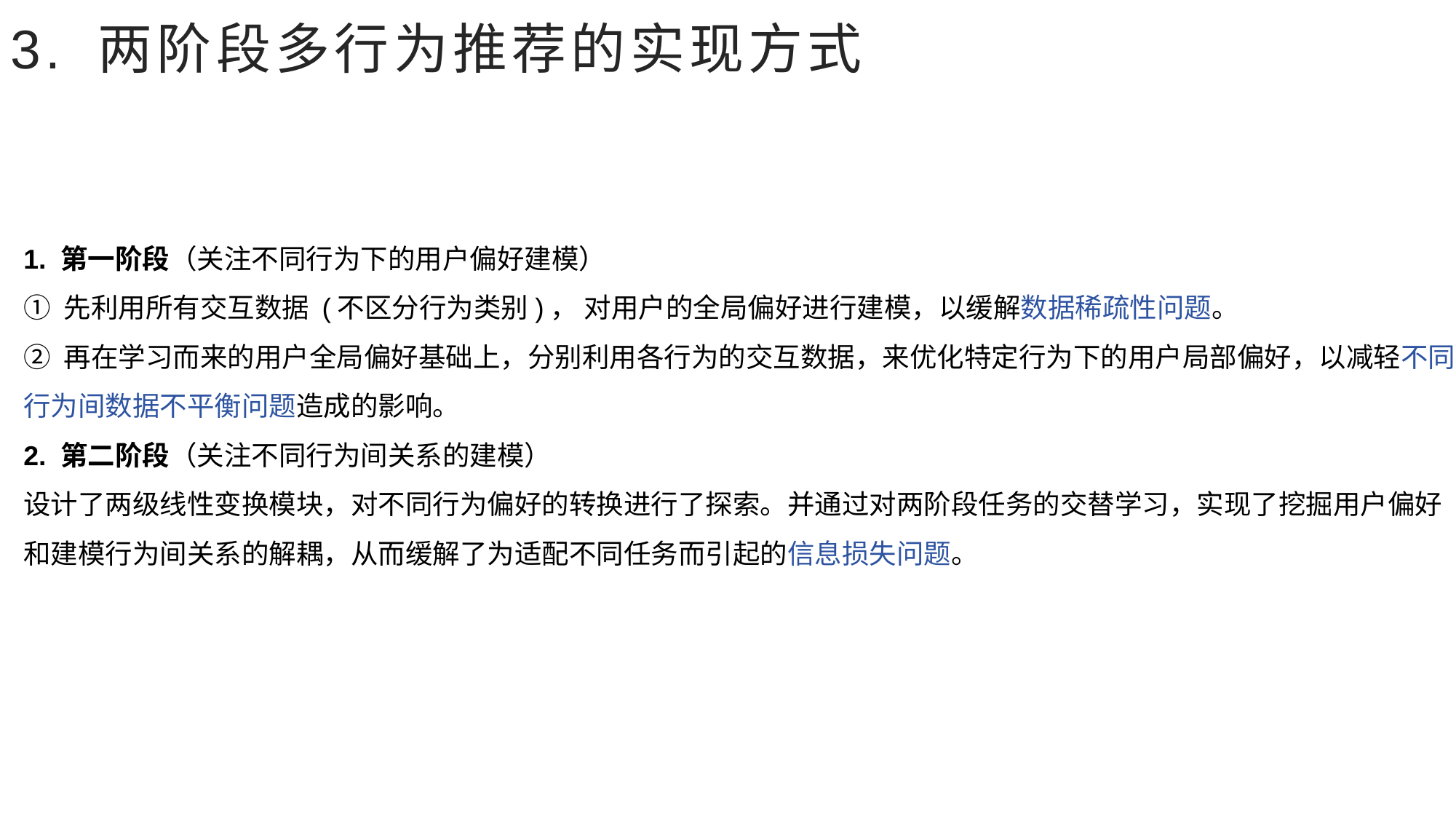

# 3. 两阶段多行为推荐的实现方式
1. 第一阶段（关注不同行为下的用户偏好建模）
① 先利用所有交互数据 (不区分行为类别)， 对用户的全局偏好进行建模，以缓解数据稀疏性问题。
② 再在学习而来的用户全局偏好基础上，分别利用各行为的交互数据，来优化特定行为下的用户局部偏好，以减轻不同行为间数据不平衡问题造成的影响。
2. 第二阶段（关注不同行为间关系的建模）
设计了两级线性变换模块，对不同行为偏好的转换进行了探索。并通过对两阶段任务的交替学习，实现了挖掘用户偏好和建模行为间关系的解耦，从而缓解了为适配不同任务而引起的信息损失问题。